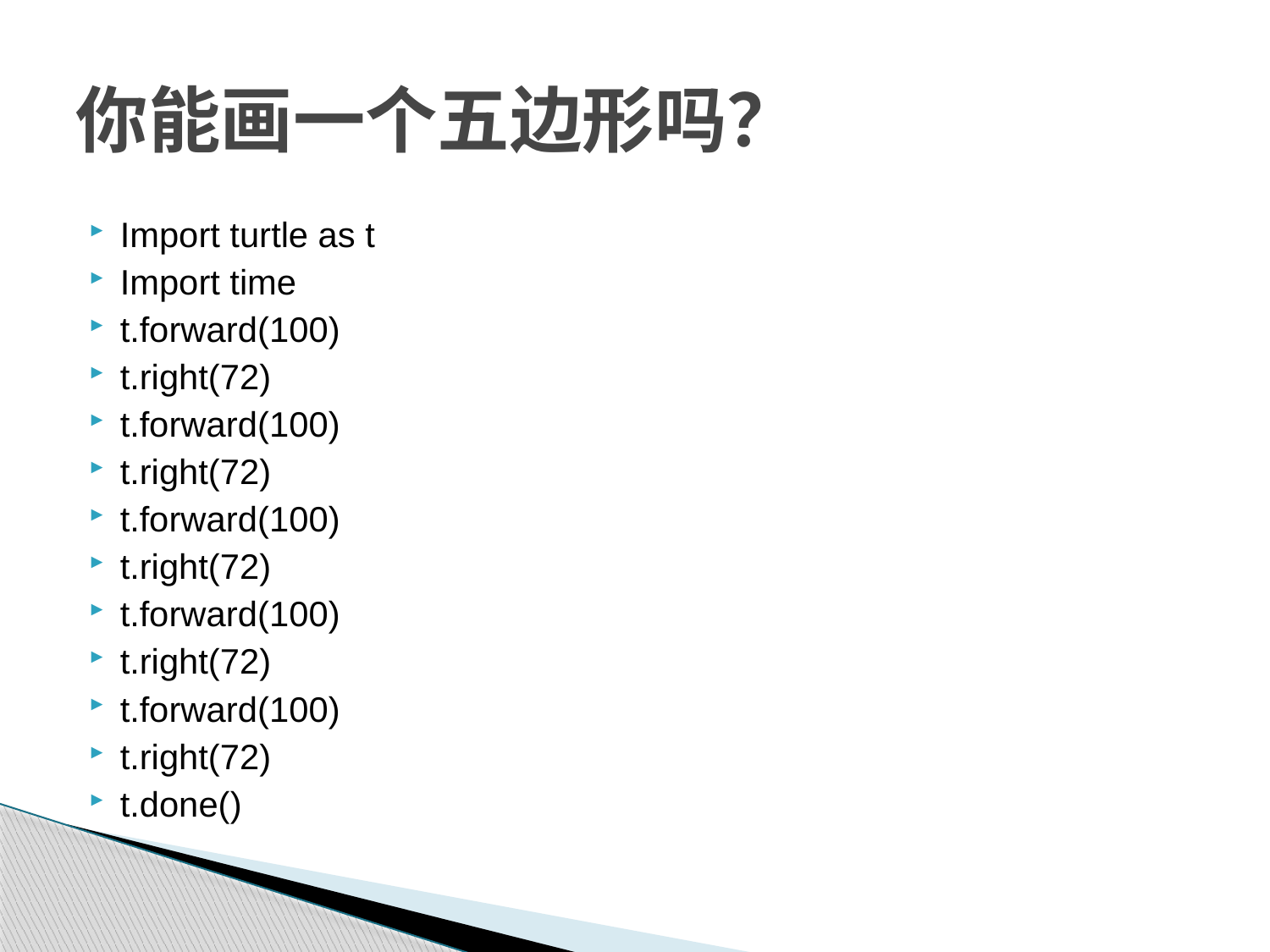

# 你能画一个五边形吗？
Import turtle as t
Import time
t.forward(100)
t.right(72)
t.forward(100)
t.right(72)
t.forward(100)
t.right(72)
t.forward(100)
t.right(72)
t.forward(100)
t.right(72)
t.done()